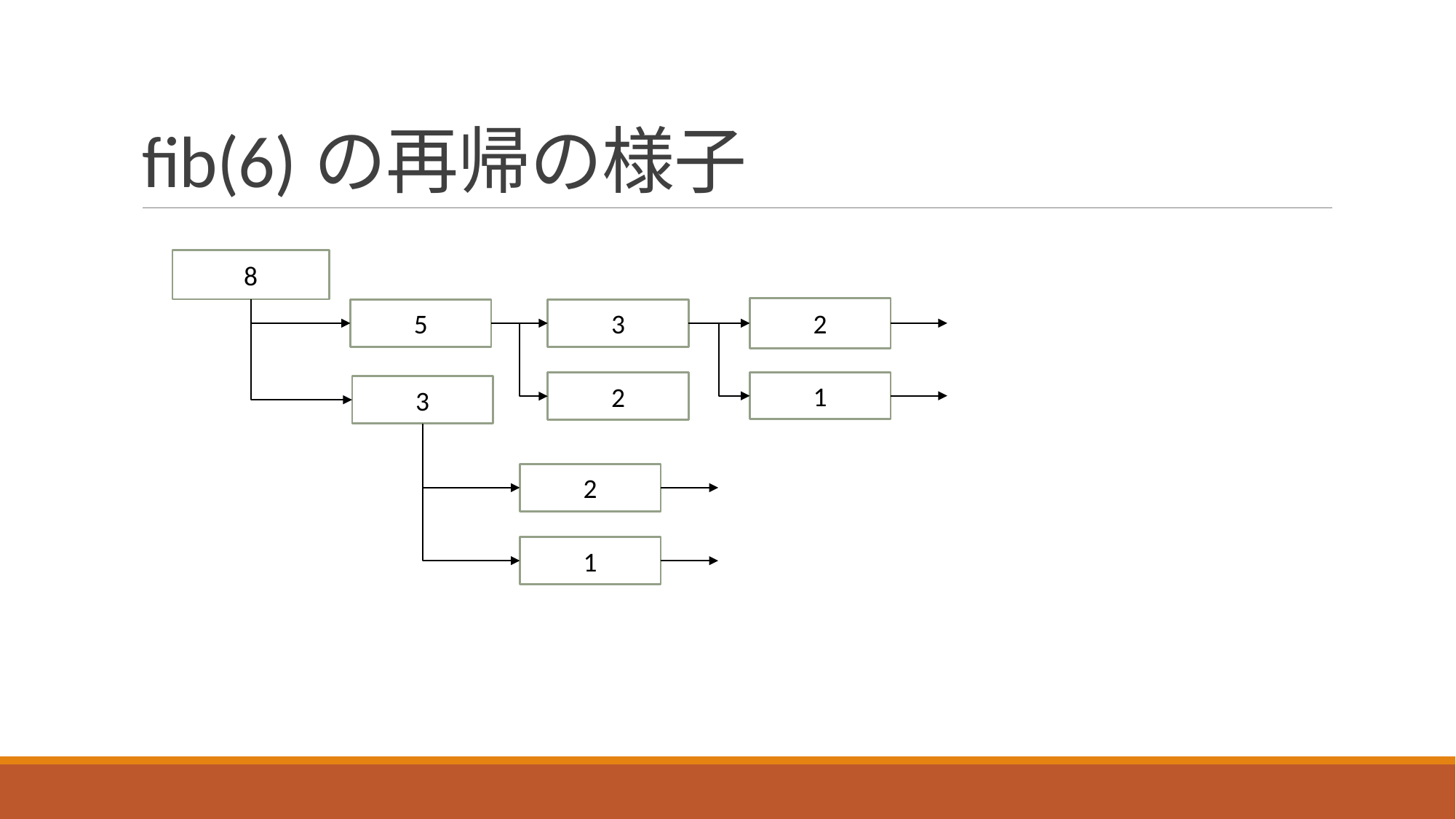

# fib(6)の再帰の様子

8
2
3
5
2
1
3
2
1